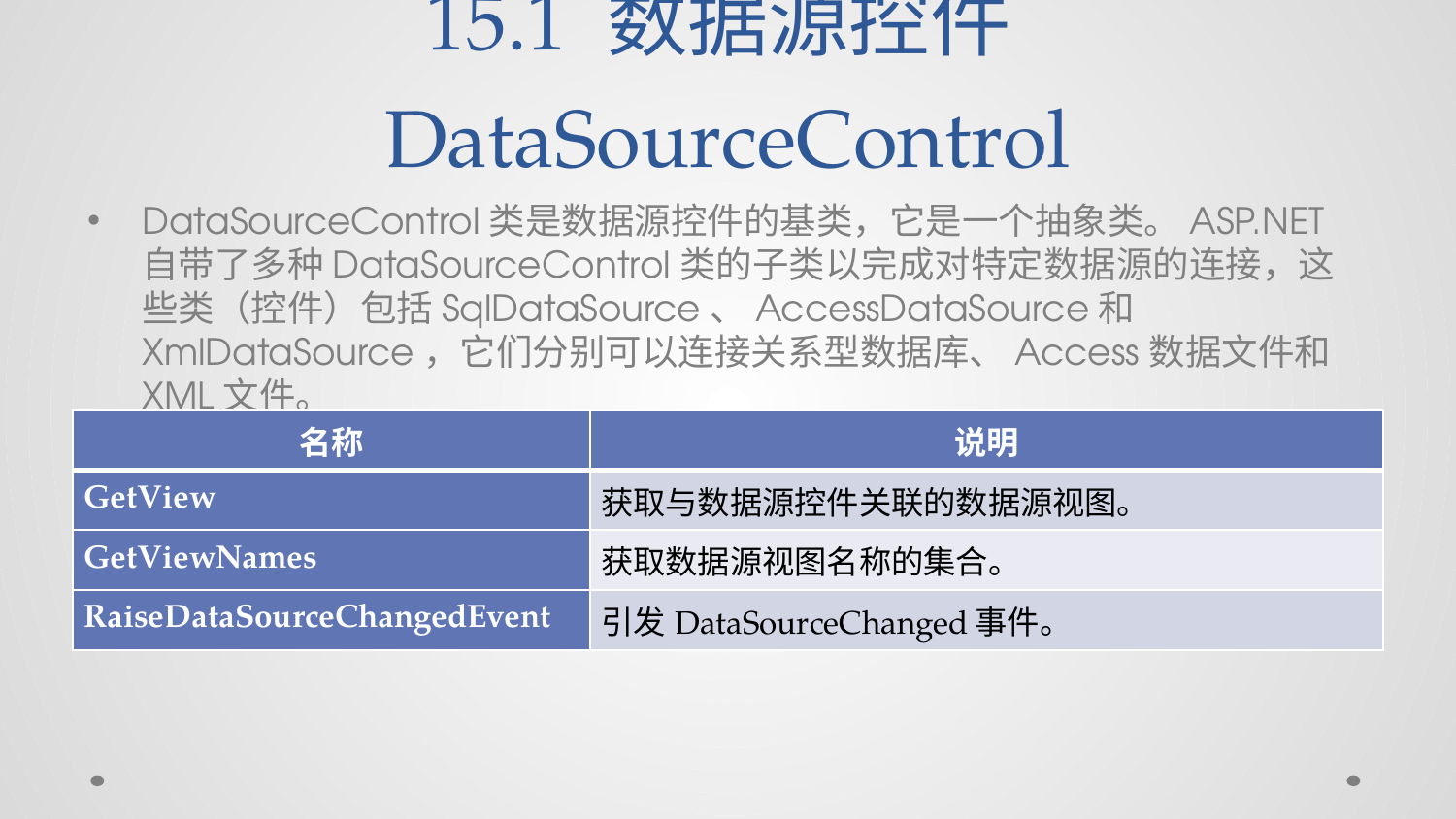

# 15.1 数据源控件DataSourceControl
DataSourceControl类是数据源控件的基类，它是一个抽象类。ASP.NET自带了多种DataSourceControl类的子类以完成对特定数据源的连接，这些类（控件）包括SqlDataSource、AccessDataSource和XmlDataSource，它们分别可以连接关系型数据库、Access数据文件和XML文件。

| 名称 | 说明 |
| --- | --- |
| GetView | 获取与数据源控件关联的数据源视图。 |
| GetViewNames | 获取数据源视图名称的集合。 |
| RaiseDataSourceChangedEvent | 引发DataSourceChanged事件。 |